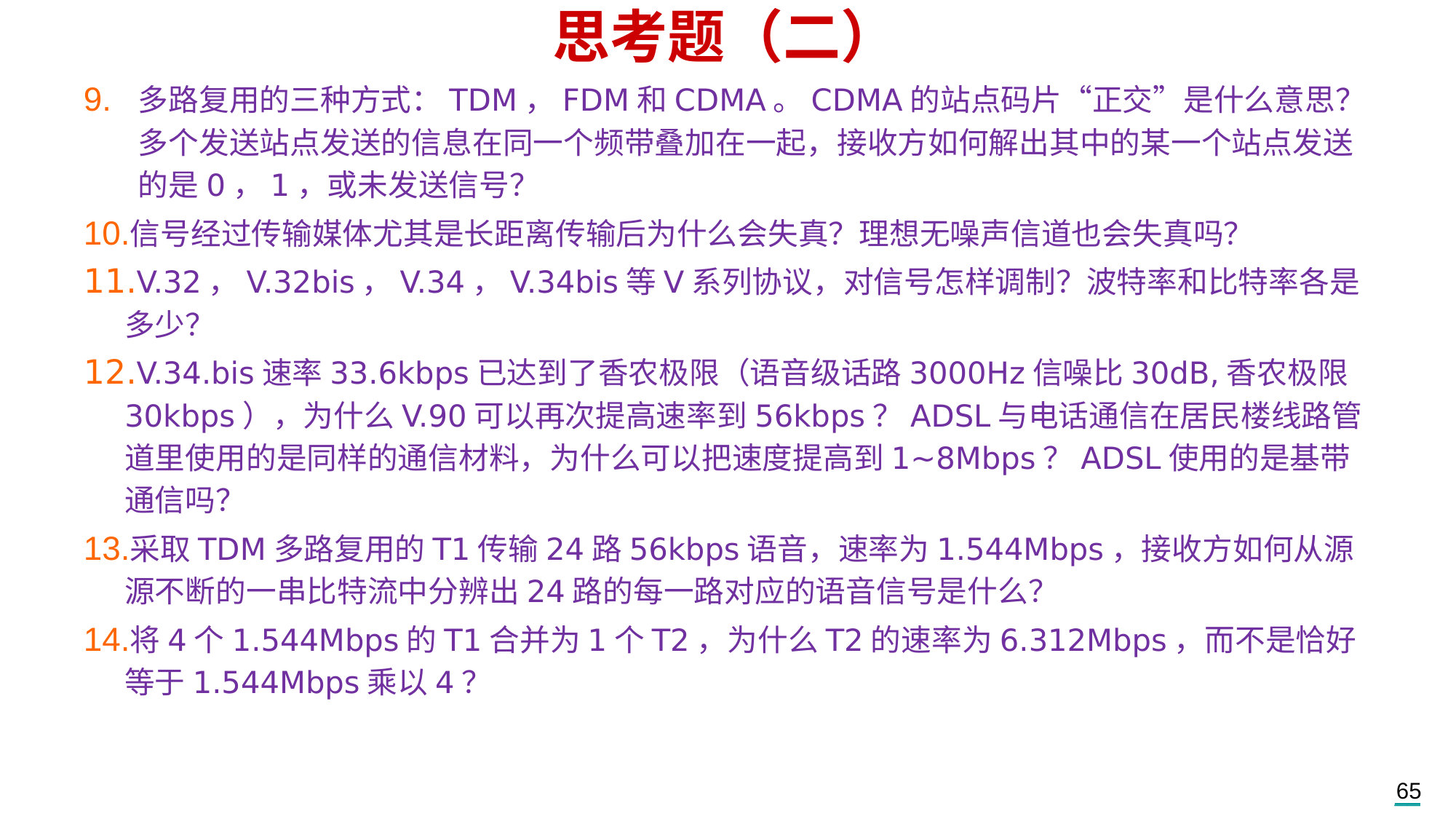

# 思考题（二）
多路复用的三种方式：TDM，FDM和CDMA。CDMA的站点码片“正交”是什么意思？多个发送站点发送的信息在同一个频带叠加在一起，接收方如何解出其中的某一个站点发送的是0，1，或未发送信号？
信号经过传输媒体尤其是长距离传输后为什么会失真？理想无噪声信道也会失真吗？
V.32，V.32bis，V.34，V.34bis等V系列协议，对信号怎样调制？波特率和比特率各是多少？
V.34.bis速率33.6kbps已达到了香农极限（语音级话路3000Hz信噪比30dB,香农极限30kbps），为什么V.90可以再次提高速率到56kbps？ADSL与电话通信在居民楼线路管道里使用的是同样的通信材料，为什么可以把速度提高到1~8Mbps？ADSL使用的是基带通信吗？
采取TDM多路复用的T1传输24路56kbps语音，速率为1.544Mbps，接收方如何从源源不断的一串比特流中分辨出24路的每一路对应的语音信号是什么？
将4个1.544Mbps的T1合并为1个T2，为什么T2的速率为6.312Mbps，而不是恰好等于1.544Mbps乘以4？